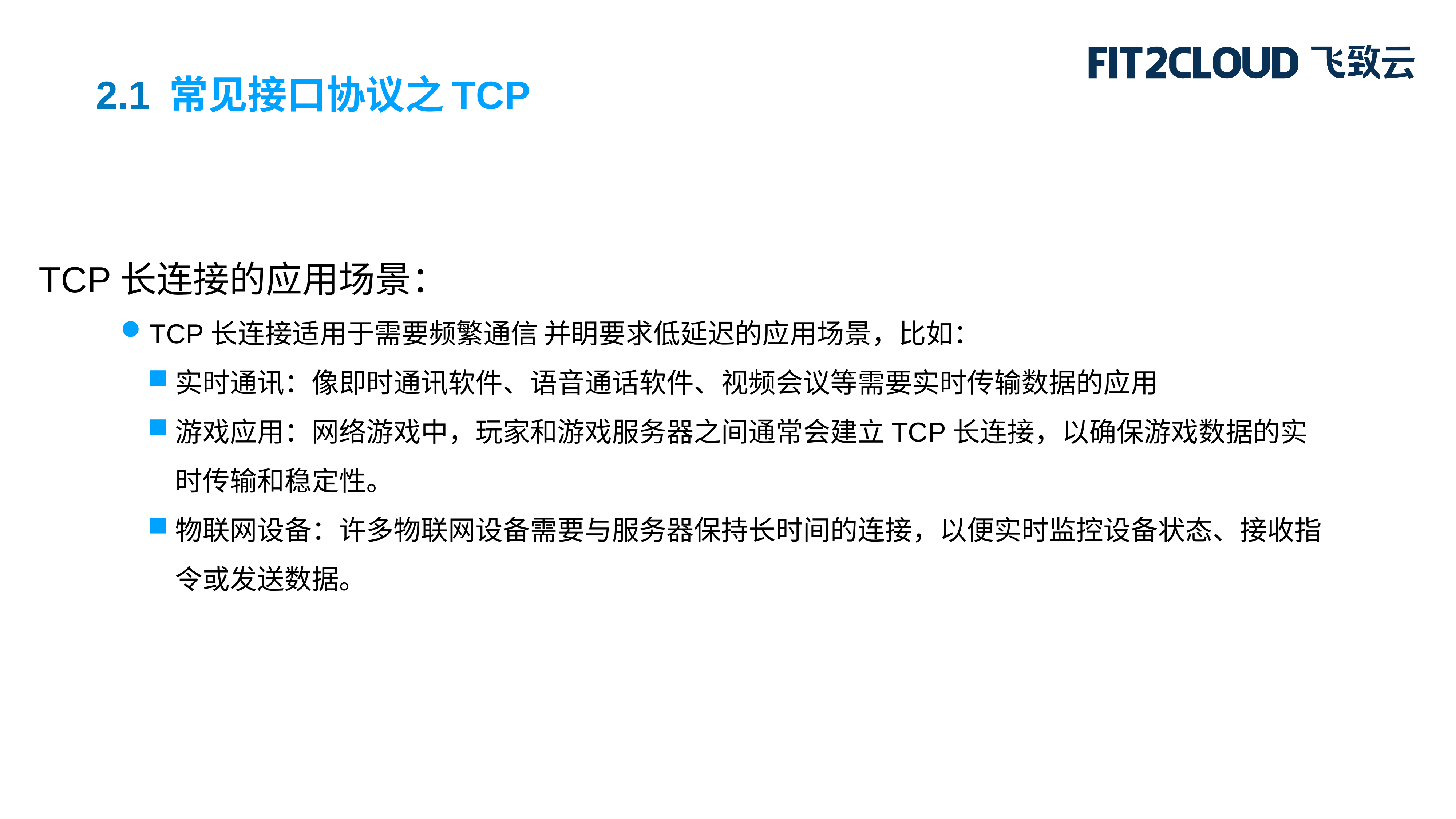

2.1 常见接口协议之TCP
TCP长连接的应用场景：
TCP长连接适用于需要频繁通信 并眀要求低延迟的应用场景，比如：
实时通讯：像即时通讯软件、语音通话软件、视频会议等需要实时传输数据的应用
游戏应用：网络游戏中，玩家和游戏服务器之间通常会建立TCP长连接，以确保游戏数据的实时传输和稳定性。
物联网设备：许多物联网设备需要与服务器保持长时间的连接，以便实时监控设备状态、接收指令或发送数据。